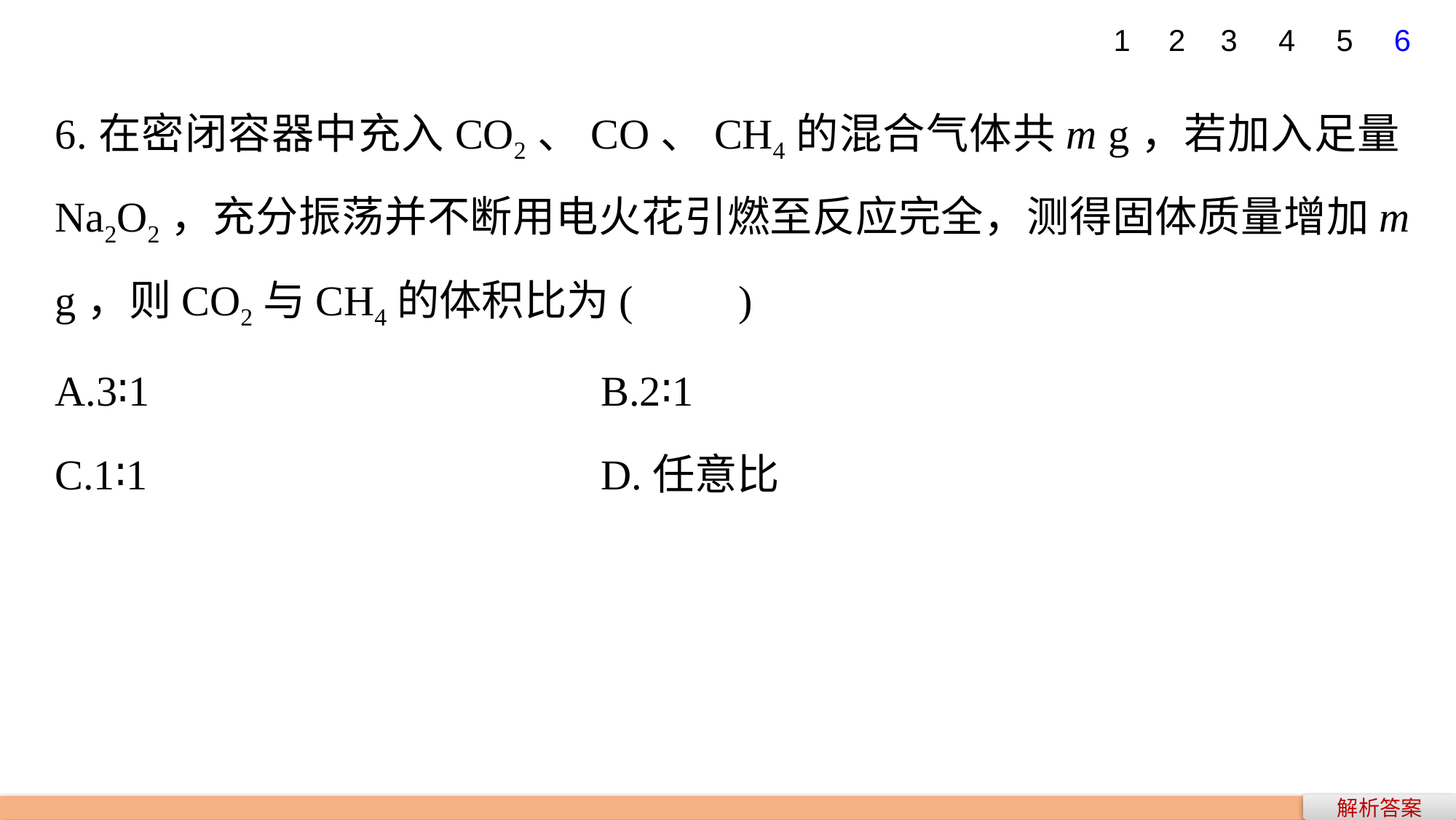

1
2
3
4
5
6
6.在密闭容器中充入CO2、CO、CH4的混合气体共m g，若加入足量Na2O2，充分振荡并不断用电火花引燃至反应完全，测得固体质量增加m g，则CO2与CH4的体积比为(　　)
A.3∶1              			B.2∶1
C.1∶1              			D.任意比
解析答案